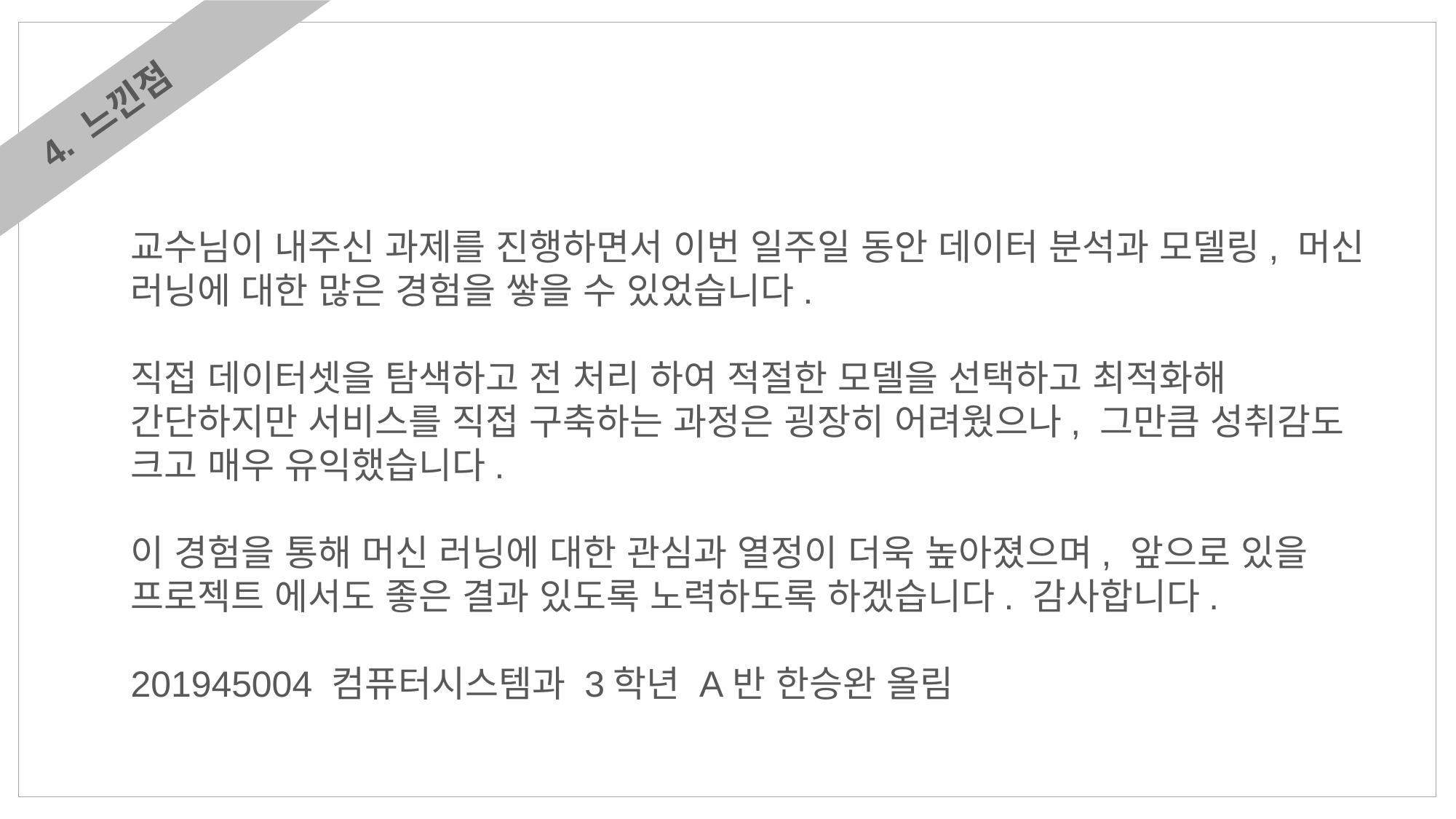

4. 느낀점
교수님이 내주신 과제를 진행하면서 이번 일주일 동안 데이터 분석과 모델링, 머신 러닝에 대한 많은 경험을 쌓을 수 있었습니다.

직접 데이터셋을 탐색하고 전 처리 하여 적절한 모델을 선택하고 최적화해 간단하지만 서비스를 직접 구축하는 과정은 굉장히 어려웠으나, 그만큼 성취감도 크고 매우 유익했습니다.

이 경험을 통해 머신 러닝에 대한 관심과 열정이 더욱 높아졌으며, 앞으로 있을 프로젝트 에서도 좋은 결과 있도록 노력하도록 하겠습니다. 감사합니다.

201945004 컴퓨터시스템과 3학년 A반 한승완 올림
범위